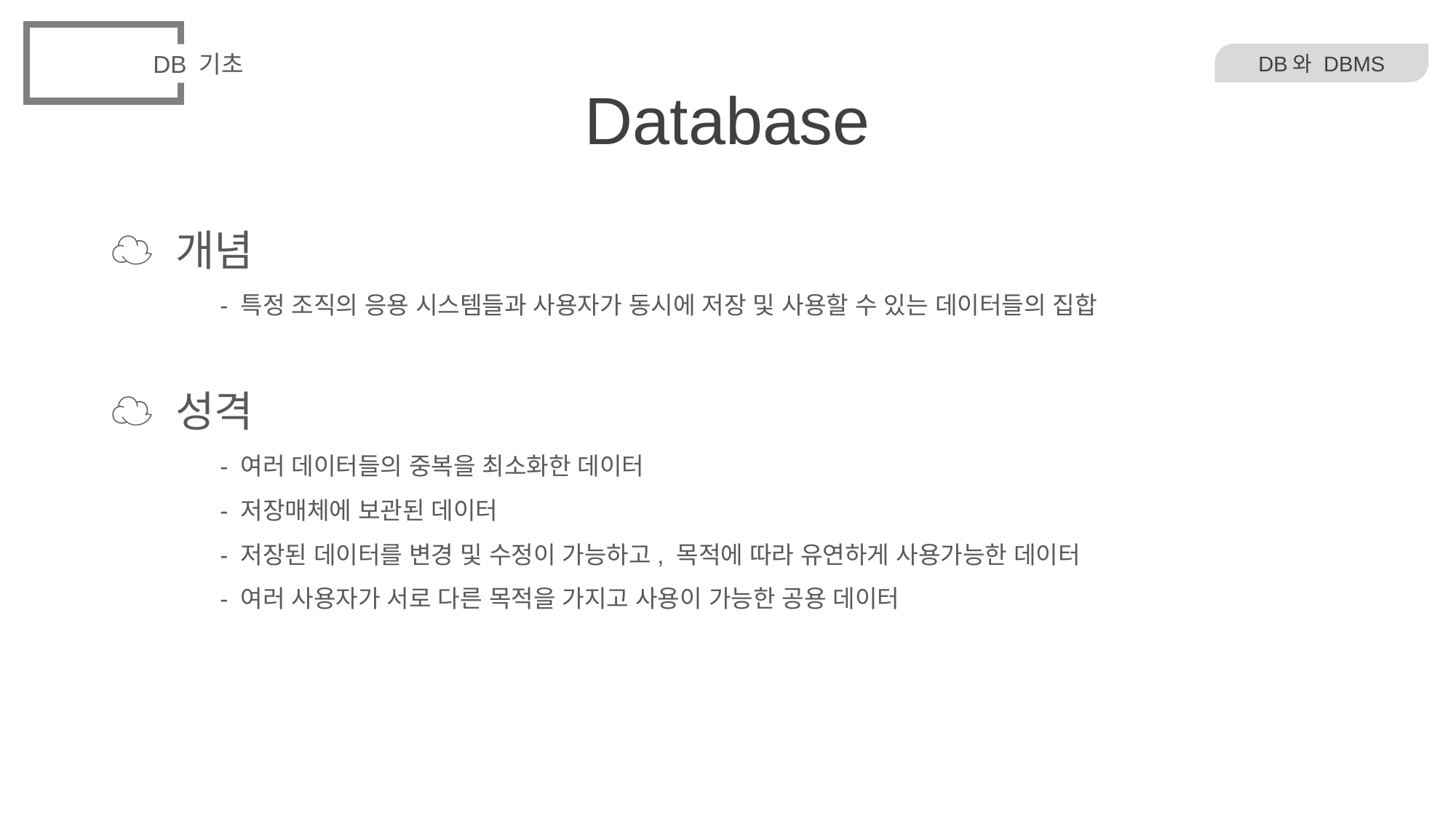

DB 기초
# Database
DB와 DBMS
☁ 개념
	- 특정 조직의 응용 시스템들과 사용자가 동시에 저장 및 사용할 수 있는 데이터들의 집합

☁ 성격
	- 여러 데이터들의 중복을 최소화한 데이터
	- 저장매체에 보관된 데이터
	- 저장된 데이터를 변경 및 수정이 가능하고, 목적에 따라 유연하게 사용가능한 데이터
	- 여러 사용자가 서로 다른 목적을 가지고 사용이 가능한 공용 데이터